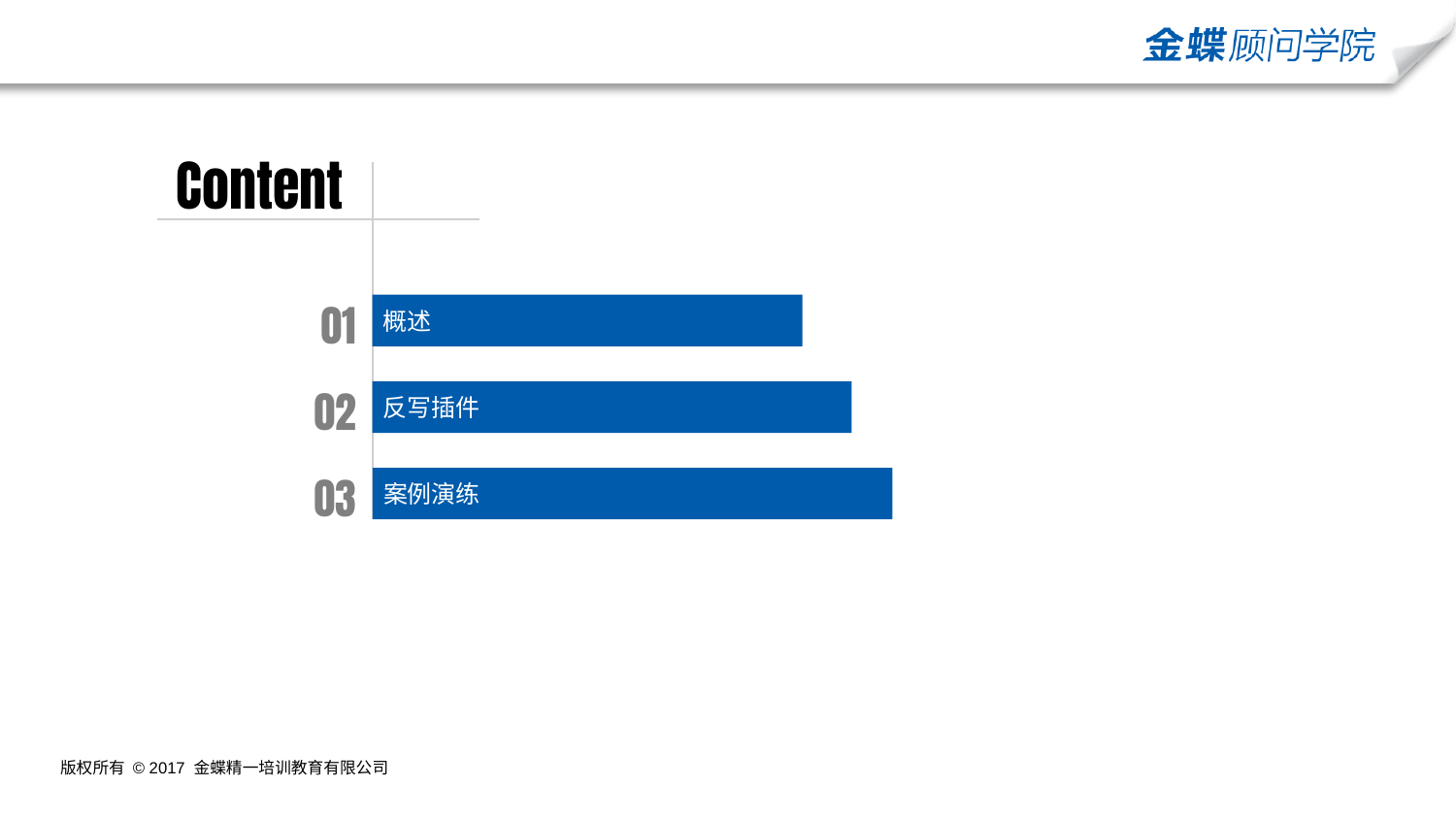

Content
01
概述
02
反写插件
03
案例演练